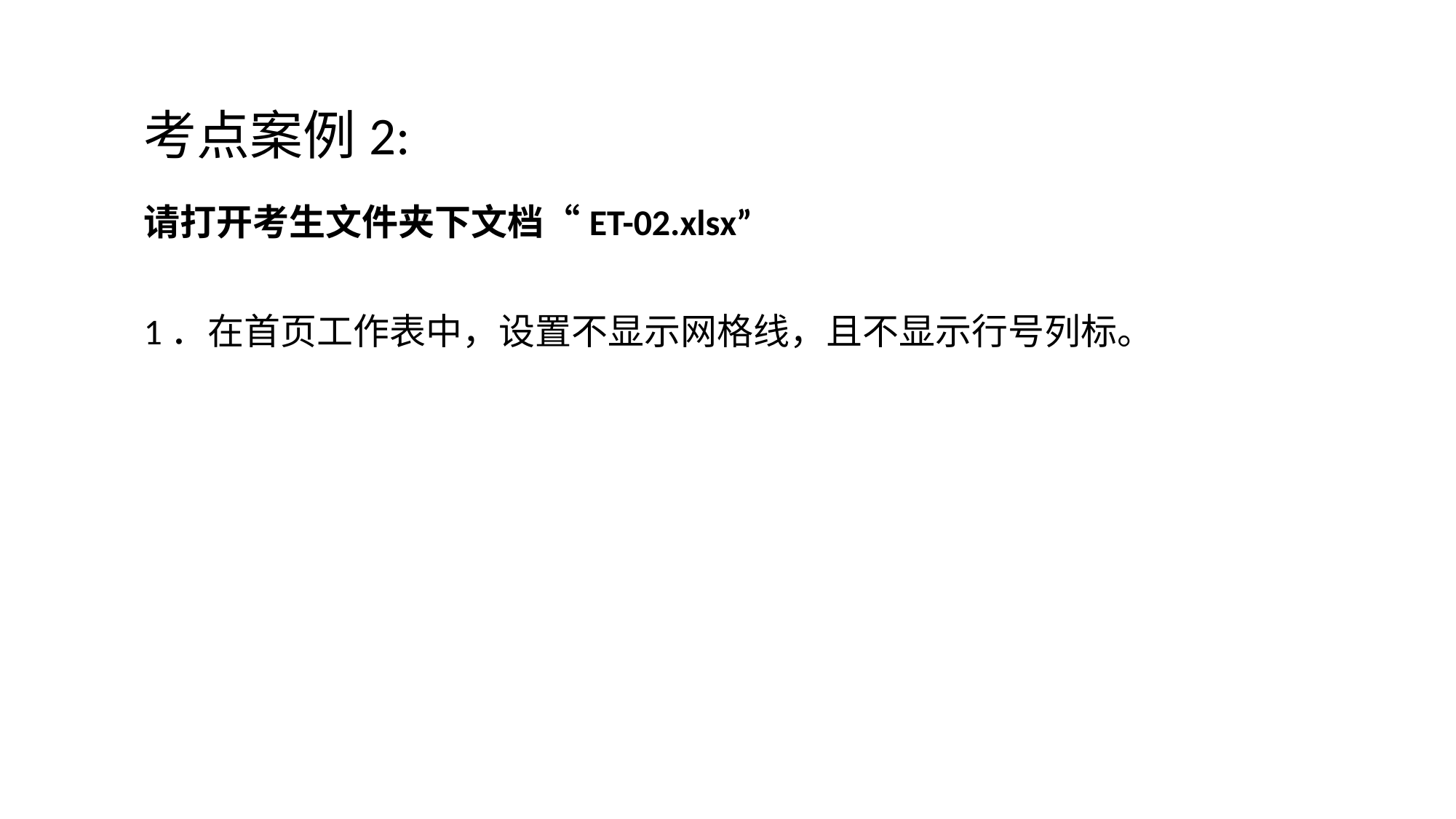

# 考点案例2:
请打开考生文件夹下文档“ET-02.xlsx”

1．在首页工作表中，设置不显示网格线，且不显示行号列标。